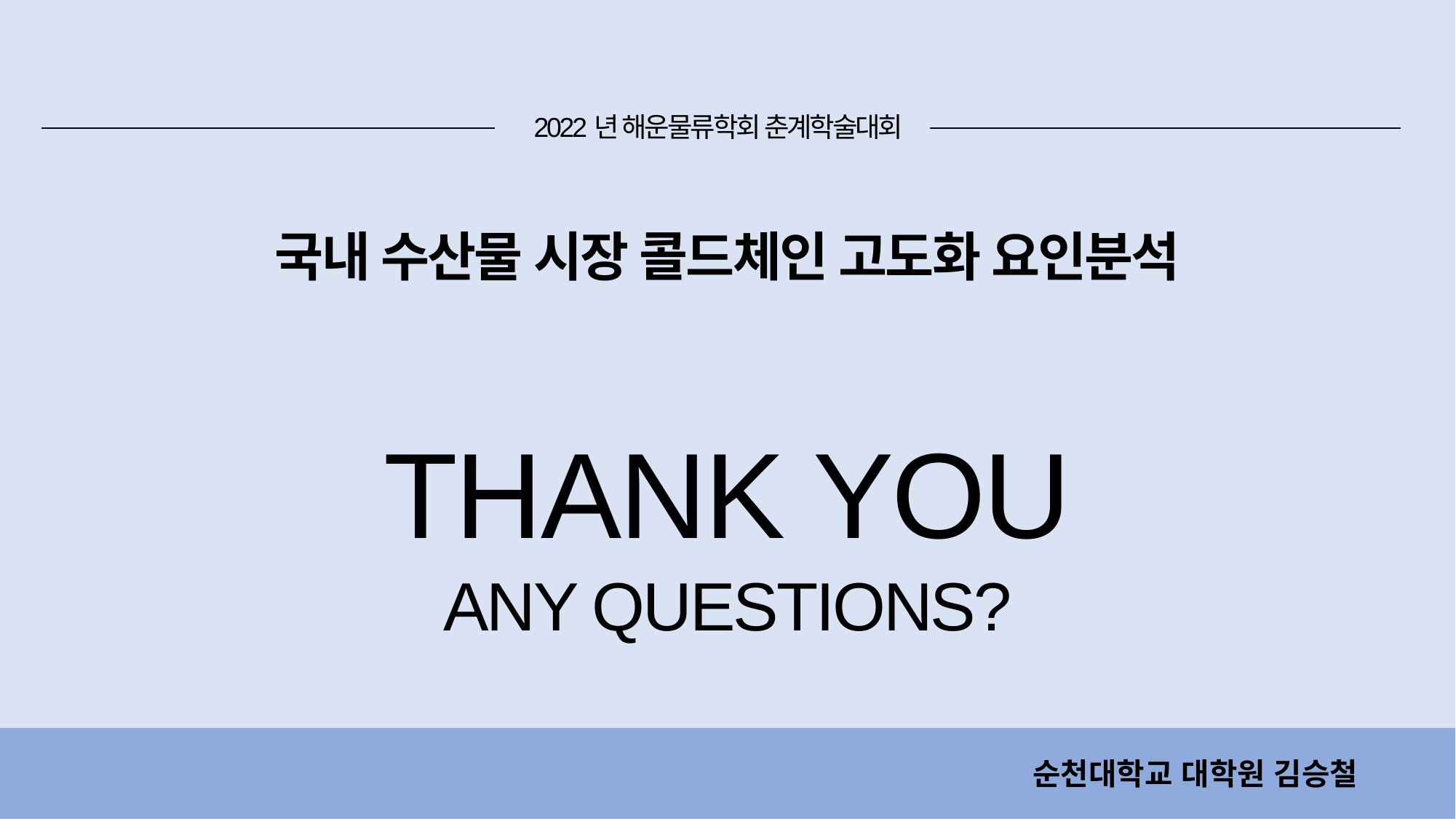

2022년 해운물류학회 춘계학술대회
국내 수산물 시장 콜드체인 고도화 요인분석
THANK YOU
ANY QUESTIONS?

순천대학교 대학원 김승철